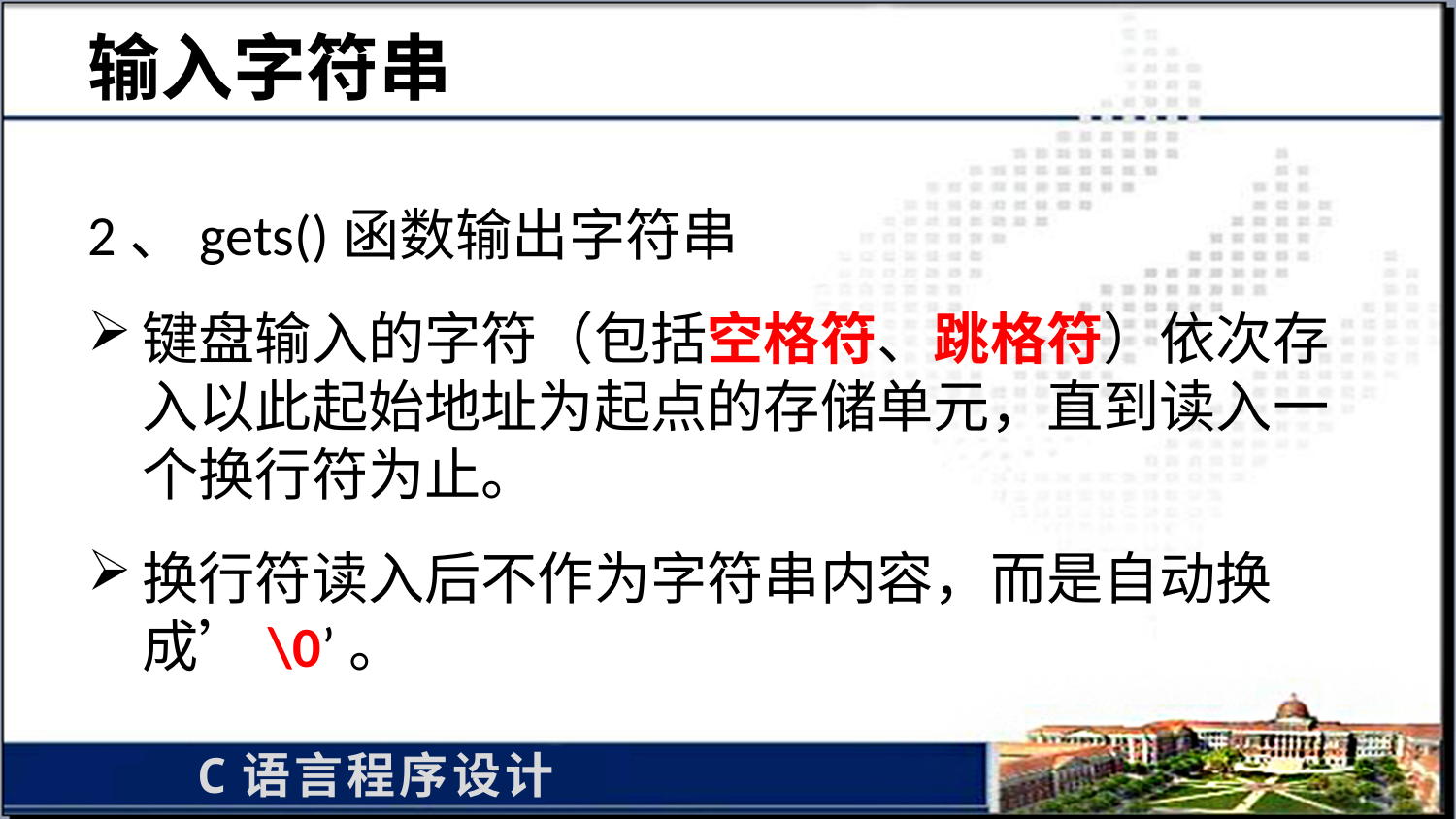

# 输入字符串
2、gets()函数输出字符串
键盘输入的字符（包括空格符、跳格符）依次存入以此起始地址为起点的存储单元，直到读入一个换行符为止。
换行符读入后不作为字符串内容，而是自动换成’\0’。